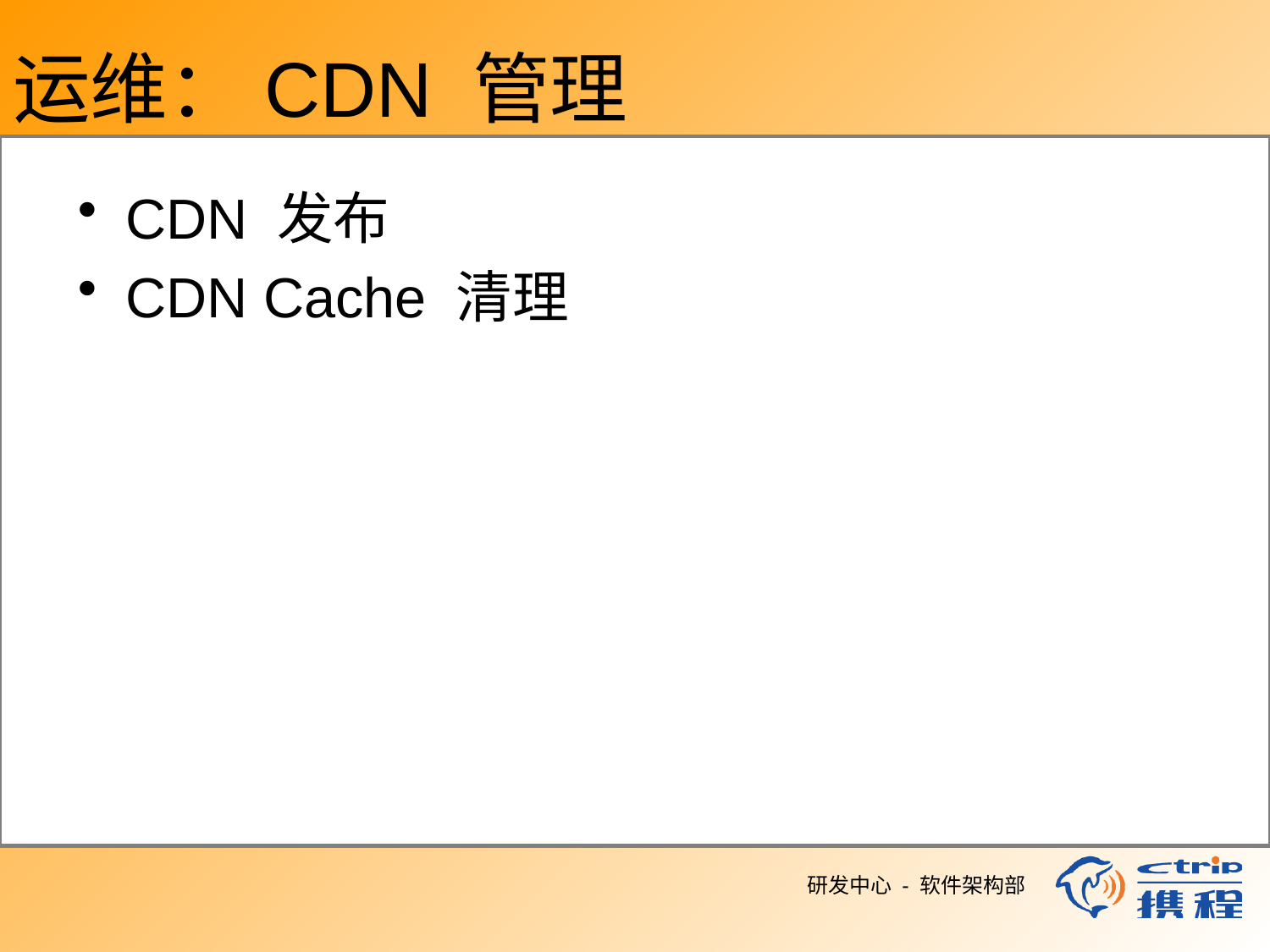

# 运维：CDN 管理
CDN 发布
CDN Cache 清理
研发中心 - 软件架构部